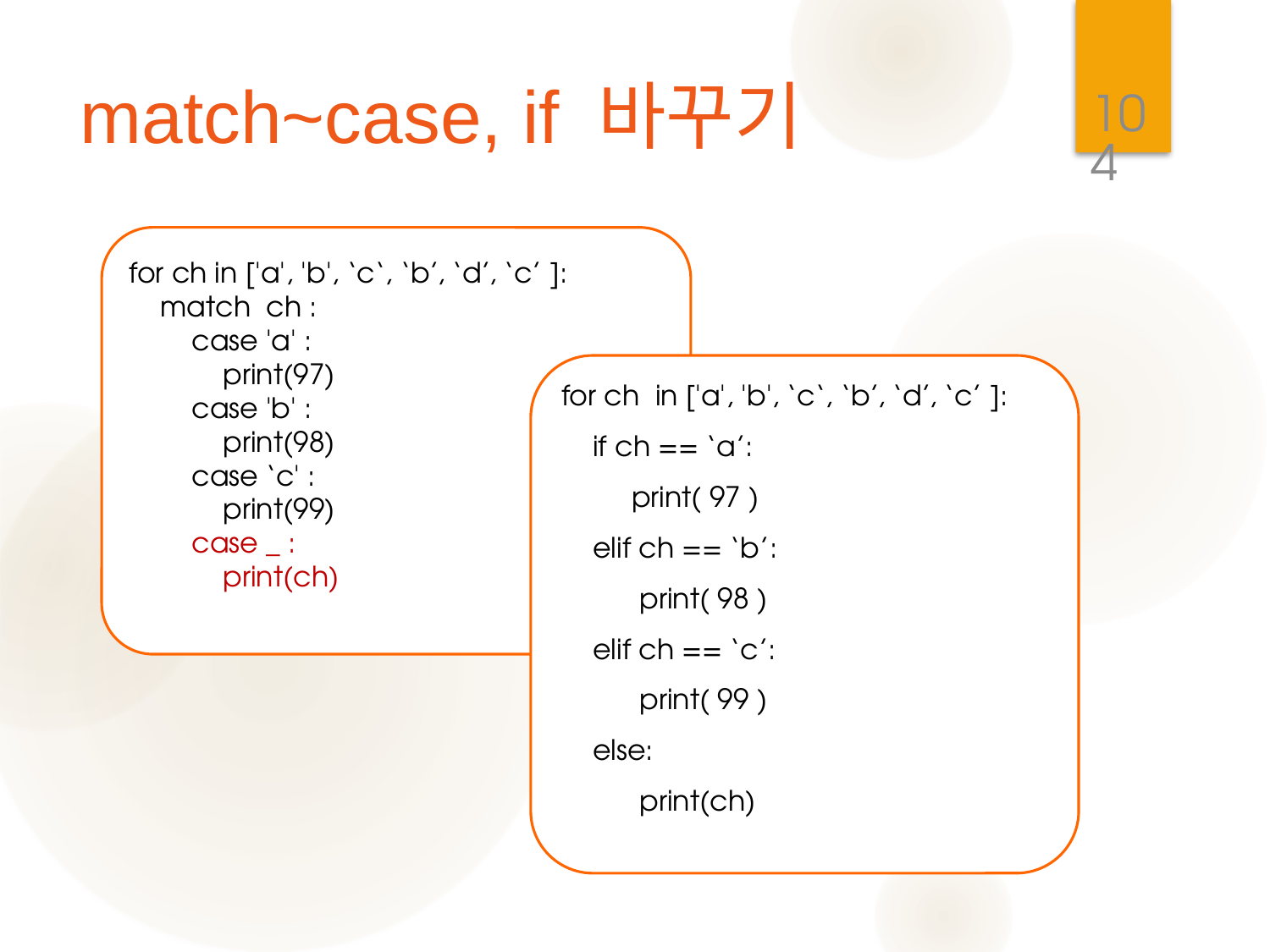

104
# match~case, if 바꾸기

for ch in ['a', 'b', ‘c‘, ‘b’, ‘d’, ‘c’ ]:
    match  ch :
        case 'a' :
            print(97)
        case 'b' :
            print(98)
        case ‘c' :
            print(99)
        case _ :
            print(ch)

for ch  in ['a', 'b', ‘c‘, ‘b’, ‘d’, ‘c’ ]:
    if ch == ‘a’:
         print( 97 )
    elif ch == ‘b’:
          print( 98 )
    elif ch == ‘c’:
          print( 99 )
    else:
          print(ch)